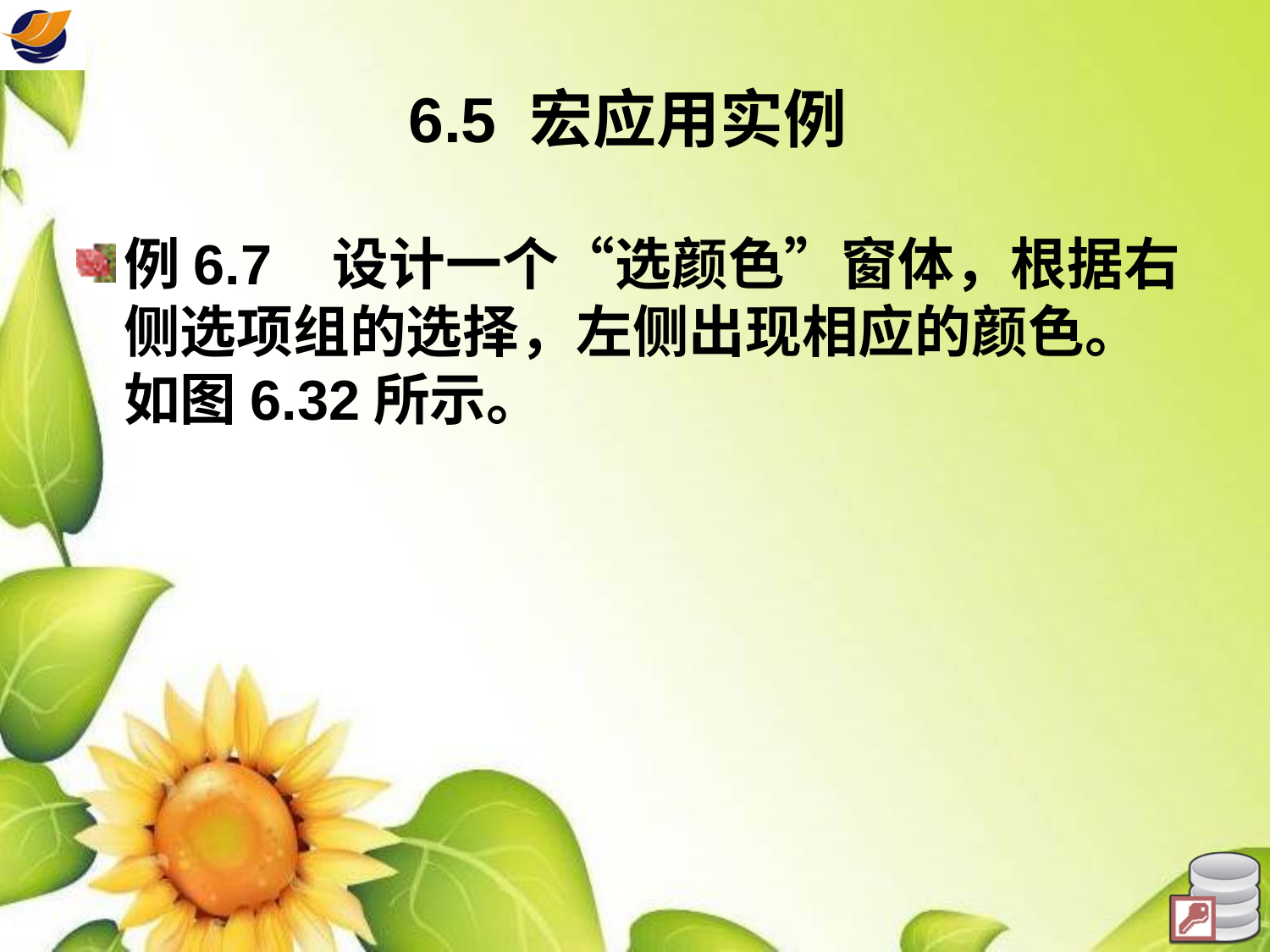

# 6.5 宏应用实例
例6.7   设计一个“选颜色”窗体，根据右侧选项组的选择，左侧出现相应的颜色。如图6.32所示。